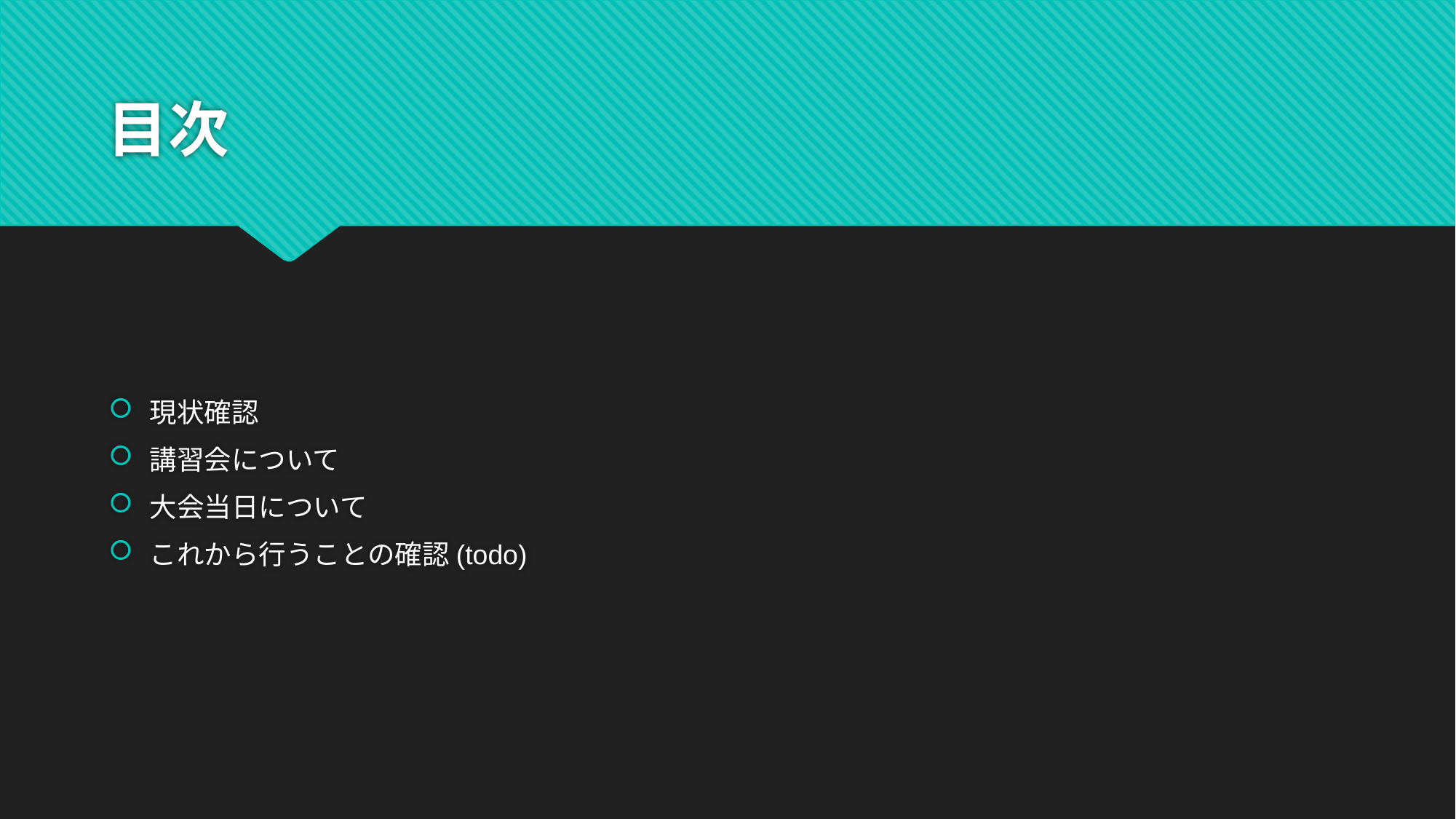

# 目次
現状確認
講習会について
大会当日について
これから行うことの確認(todo)